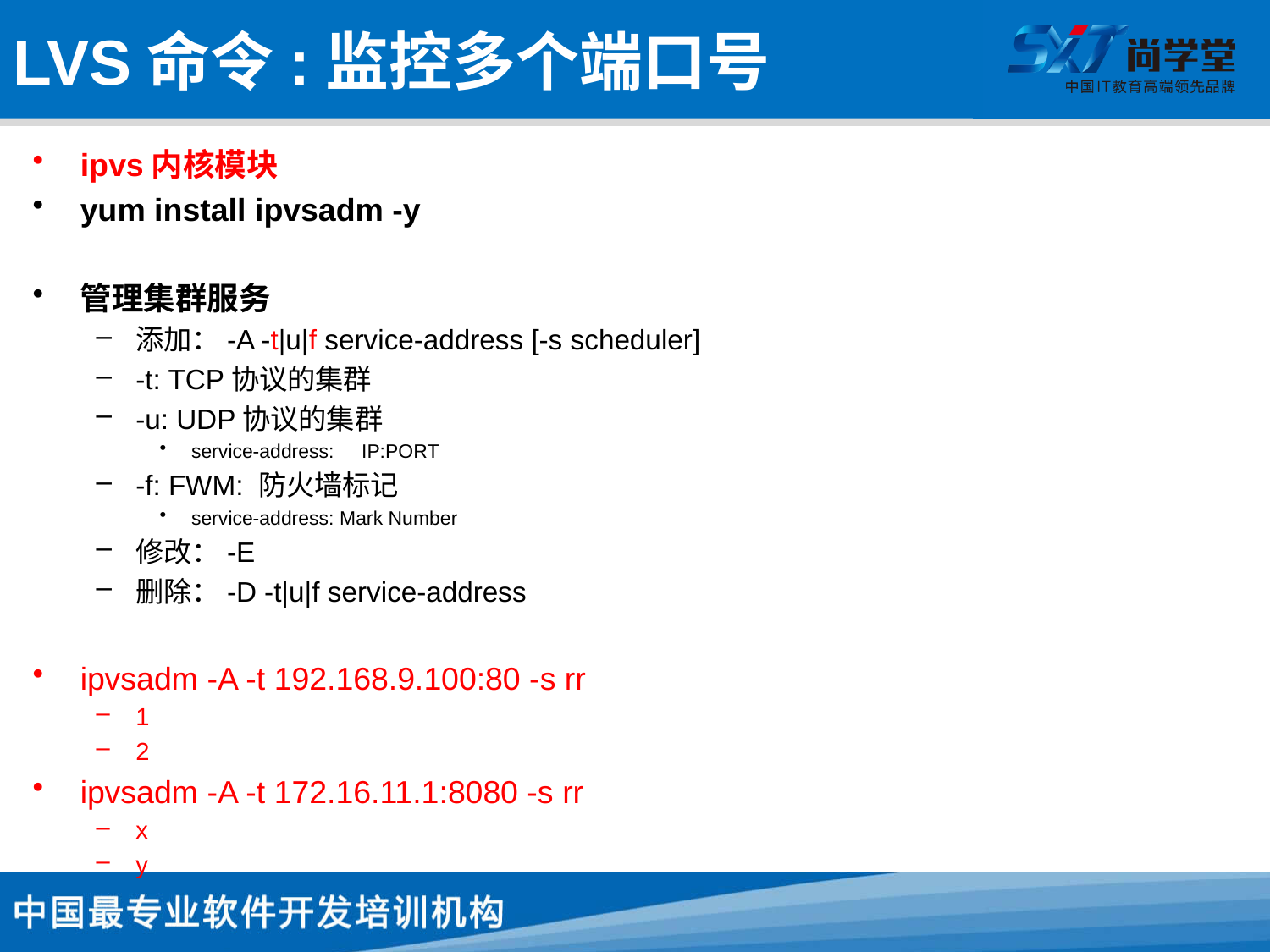

# LVS命令:监控多个端口号
ipvs内核模块
yum install ipvsadm -y

管理集群服务
添加：-A -t|u|f service-address [-s scheduler]
-t: TCP协议的集群
-u: UDP协议的集群
service-address:     IP:PORT
-f: FWM: 防火墙标记
service-address: Mark Number
修改：-E
删除：-D -t|u|f service-address

ipvsadm -A -t 192.168.9.100:80 -s rr
1
2
ipvsadm -A -t 172.16.11.1:8080 -s rr
x
y